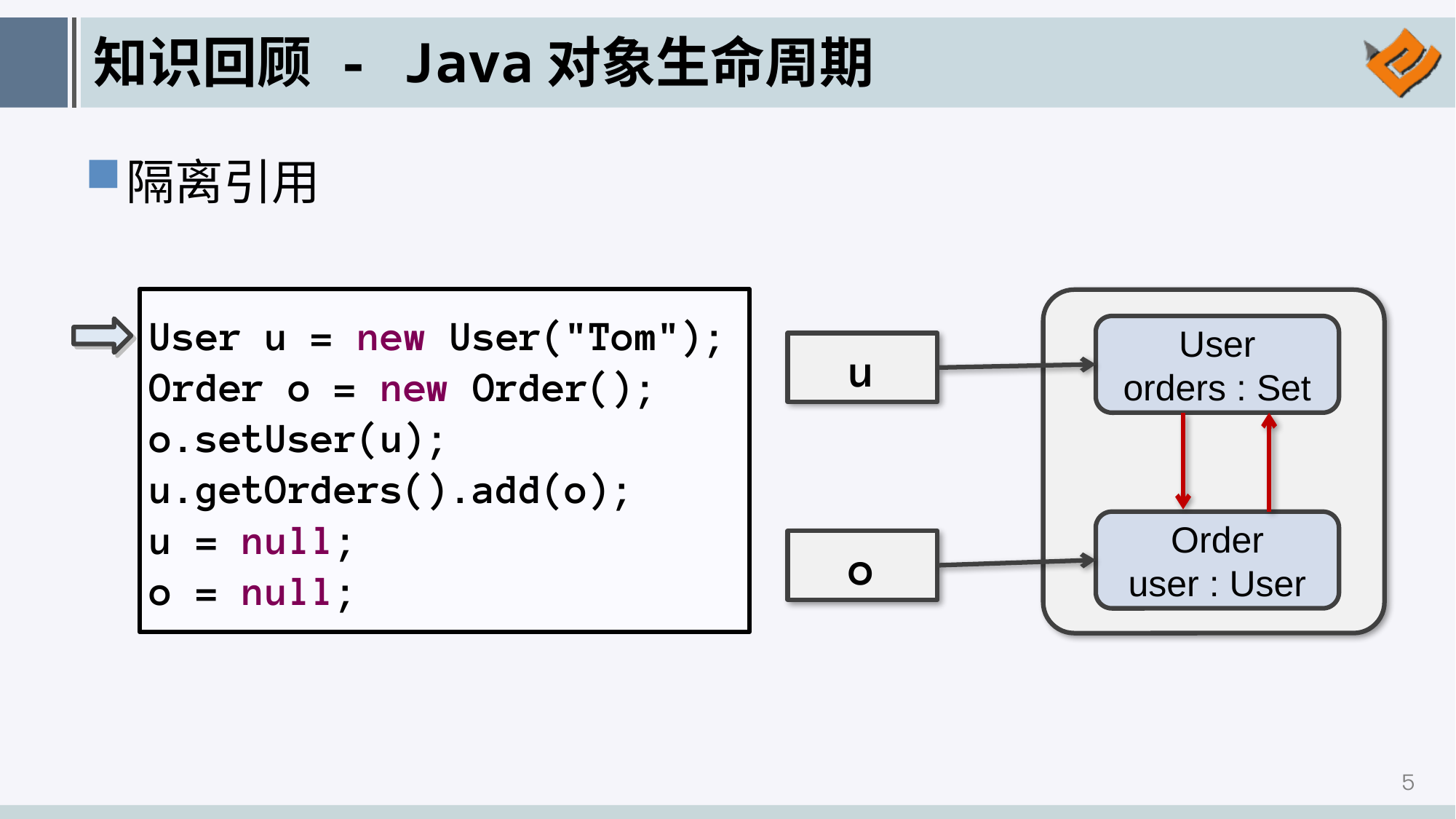

# 知识回顾 - Java对象生命周期
隔离引用
User u = new User("Tom");
Order o = new Order();
o.setUser(u);
u.getOrders().add(o);
u = null;
o = null;

User
orders : Set

u
Order
user : User
o